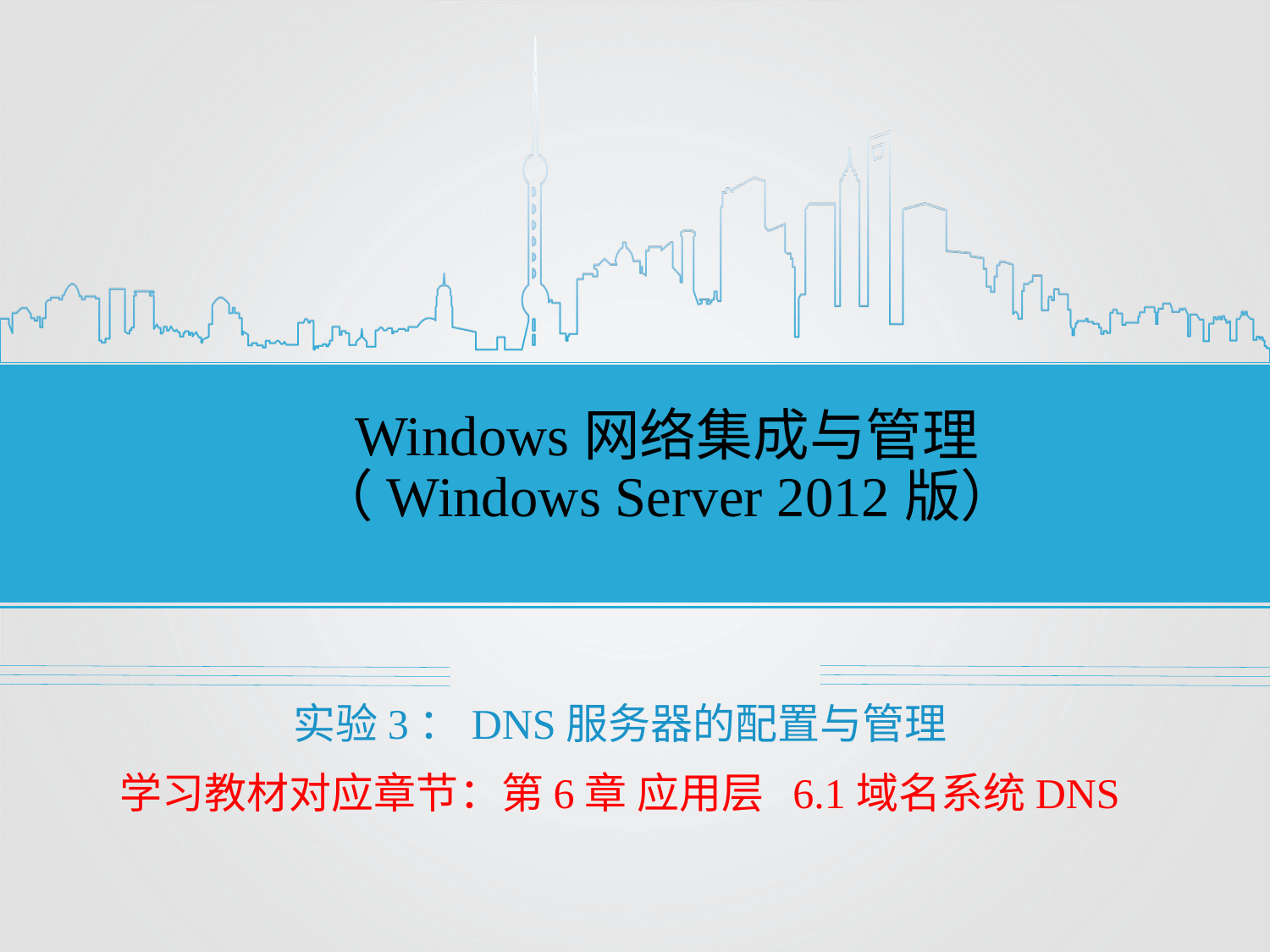

# Windows网络集成与管理 （Windows Server 2012版）
实验3：DNS服务器的配置与管理
学习教材对应章节：第6章 应用层  6.1域名系统DNS